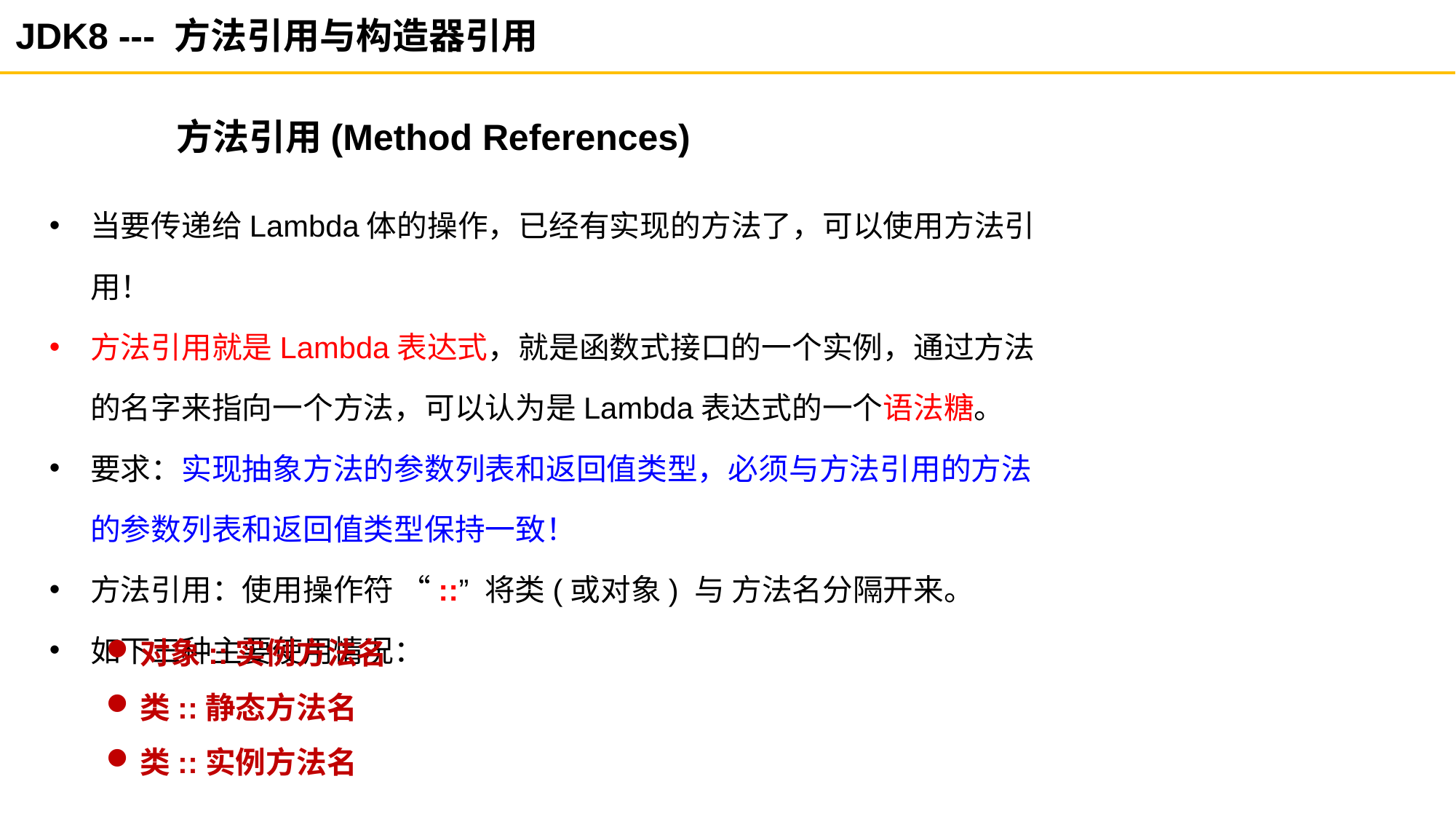

JDK8 --- 方法引用与构造器引用
方法引用(Method References)
当要传递给Lambda体的操作，已经有实现的方法了，可以使用方法引用！
方法引用就是Lambda表达式，就是函数式接口的一个实例，通过方法的名字来指向一个方法，可以认为是Lambda表达式的一个语法糖。
要求：实现抽象方法的参数列表和返回值类型，必须与方法引用的方法的参数列表和返回值类型保持一致！
方法引用：使用操作符 “::” 将类(或对象) 与 方法名分隔开来。
如下三种主要使用情况：
对象::实例方法名
类::静态方法名
类::实例方法名